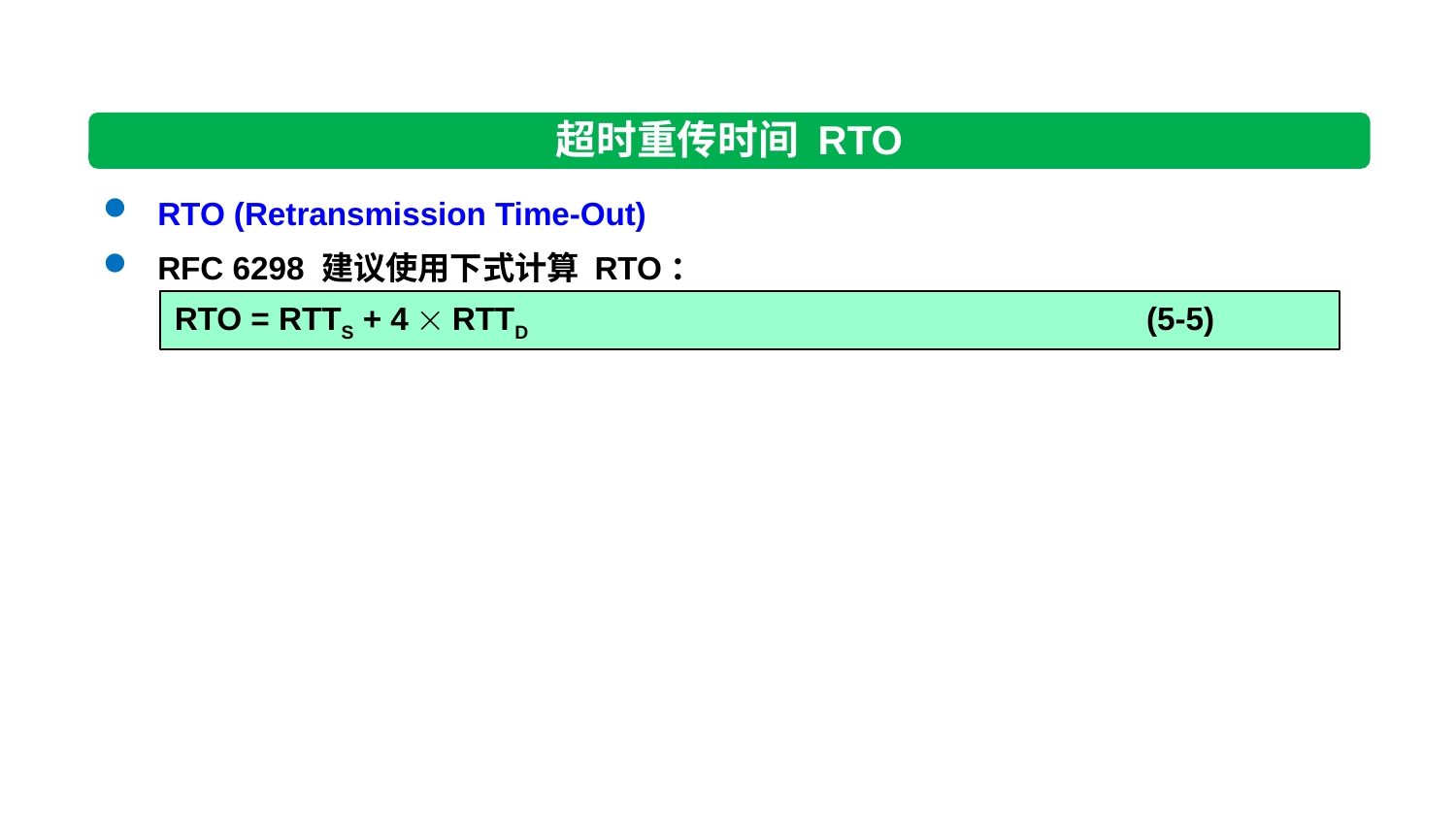

超时重传时间 RTO

RTO (Retransmission Time-Out)
RFC 6298 建议使用下式计算 RTO：

RTO = RTTS + 4 × RTTD                                                                     (5-5)
121